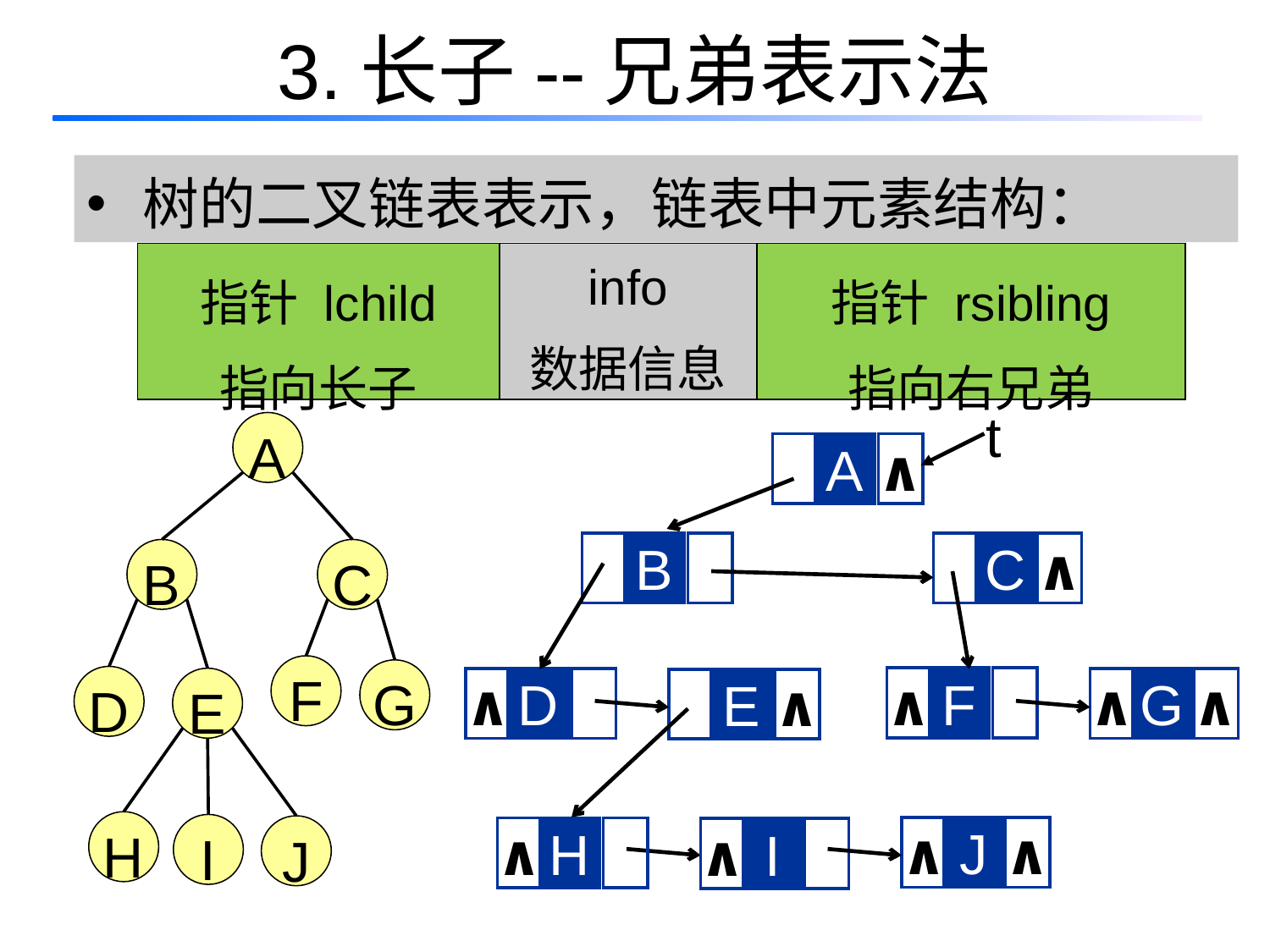

# 3.长子--兄弟表示法

 树的二叉链表表示，链表中元素结构：
| 指针 lchild 指向长子 | info 数据信息 | 指针 rsibling 指向右兄弟 |
| --- | --- | --- |
t
A

A
∧

B

C
∧
B
C

F
G
D
∧
F

E
∧
D

∧
G
∧

E
∧

H
I
J
∧
J
∧
∧
H

∧
I